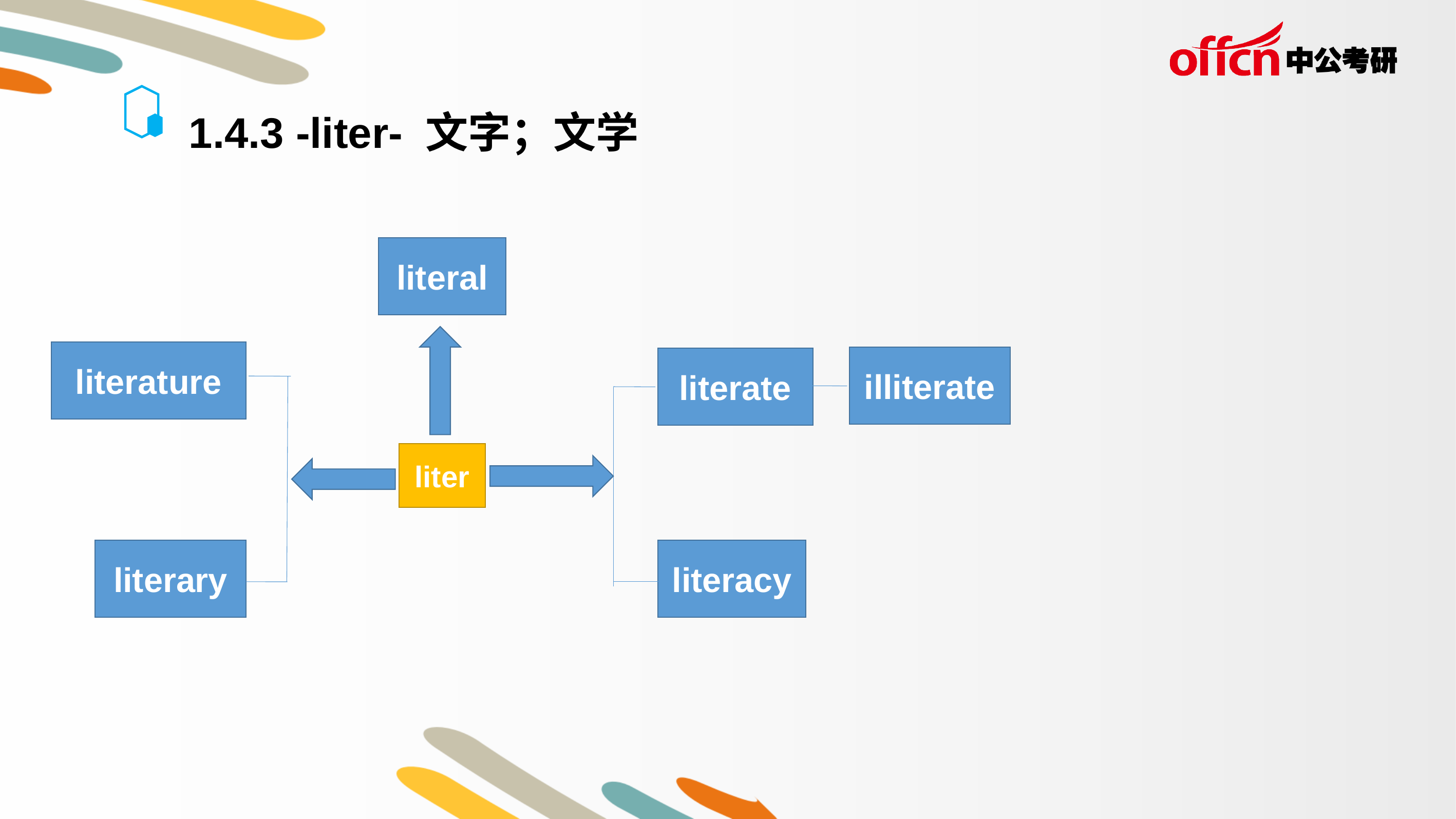

1.4.3 -liter- 文字；文学
literal

literature
illiterate
literate

liter

literary
literacy